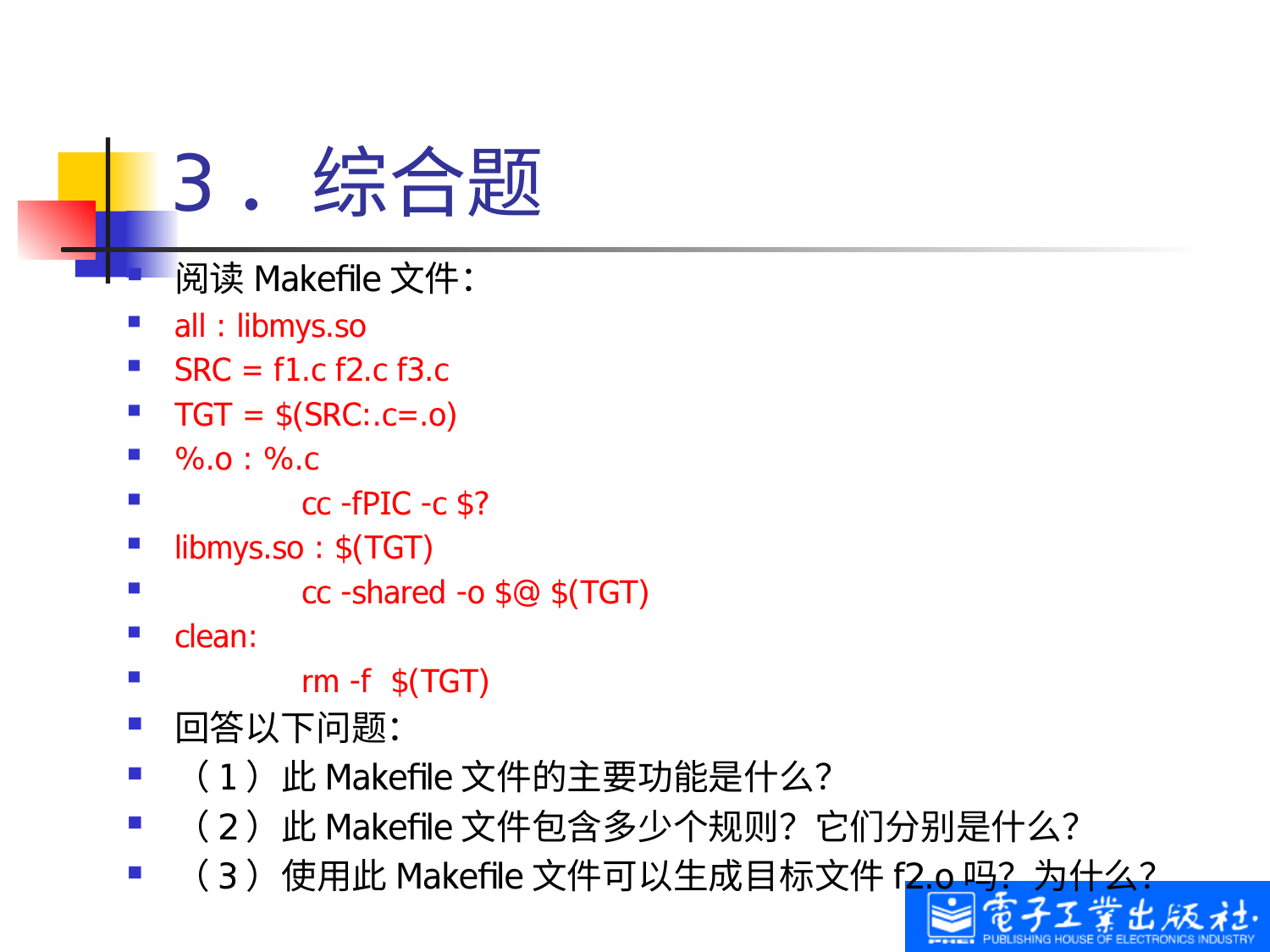

# 3．综合题
阅读Makefile文件：
all : libmys.so
SRC = f1.c f2.c f3.c
TGT = $(SRC:.c=.o)
%.o : %.c
	cc -fPIC -c $?
libmys.so : $(TGT)
	cc -shared -o $@ $(TGT)
clean:
	rm -f  $(TGT)
回答以下问题：
（1）此Makefile文件的主要功能是什么？
（2）此Makefile文件包含多少个规则？它们分别是什么？
（3）使用此Makefile文件可以生成目标文件f2.o吗？为什么？